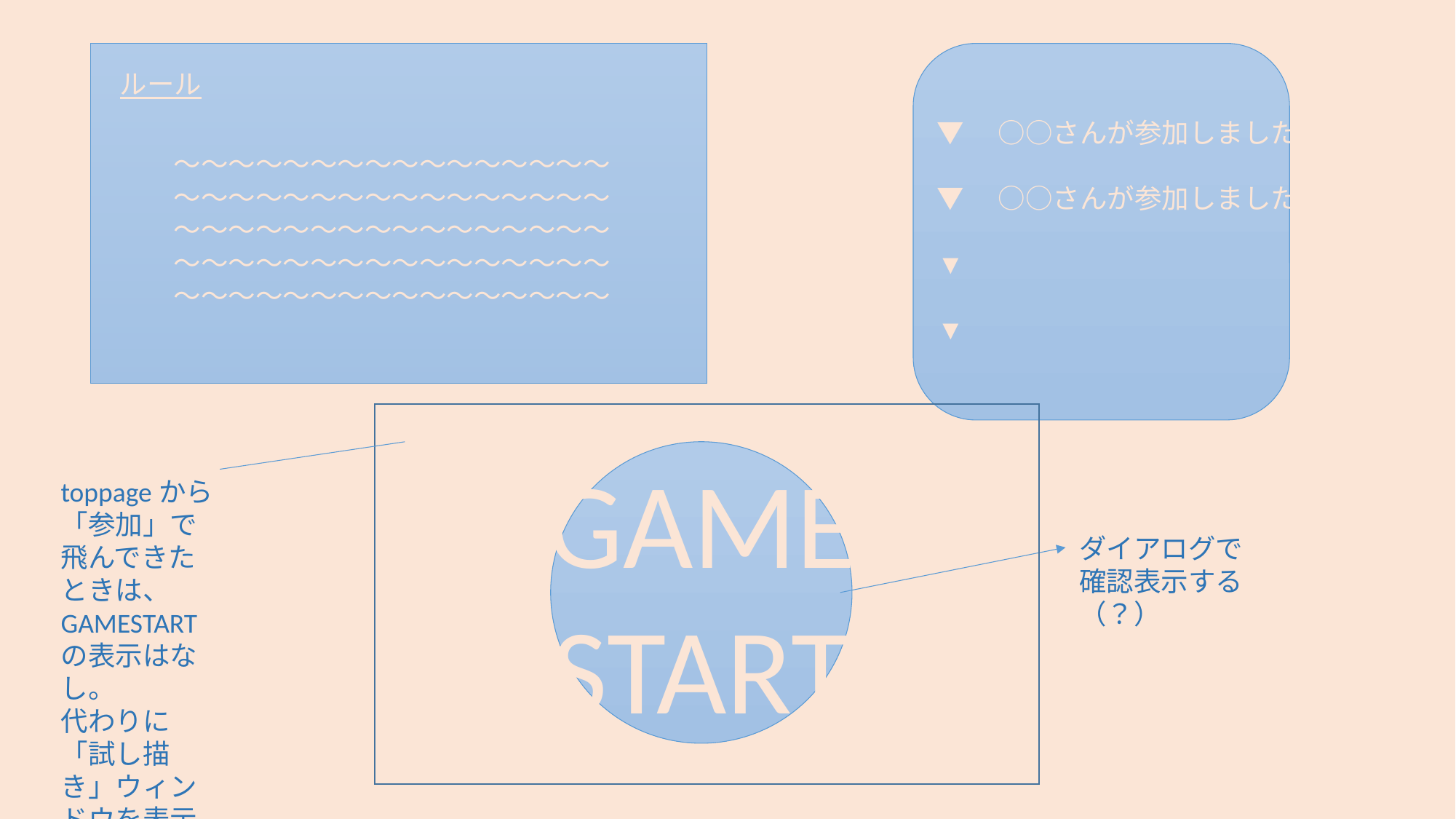

ルール
▼　○○さんが参加しました。

▼　○○さんが参加しました。

▼

▼
～～～～～～～～～～～～～～～～
～～～～～～～～～～～～～～～～
～～～～～～～～～～～～～～～～
～～～～～～～～～～～～～～～～
～～～～～～～～～～～～～～～～

GAME
START

toppageから「参加」で飛んできたときは、
GAMESTART
の表示はなし。
代わりに「試し描き」ウィンドウを表示（？）
ダイアログで
確認表示する（？）